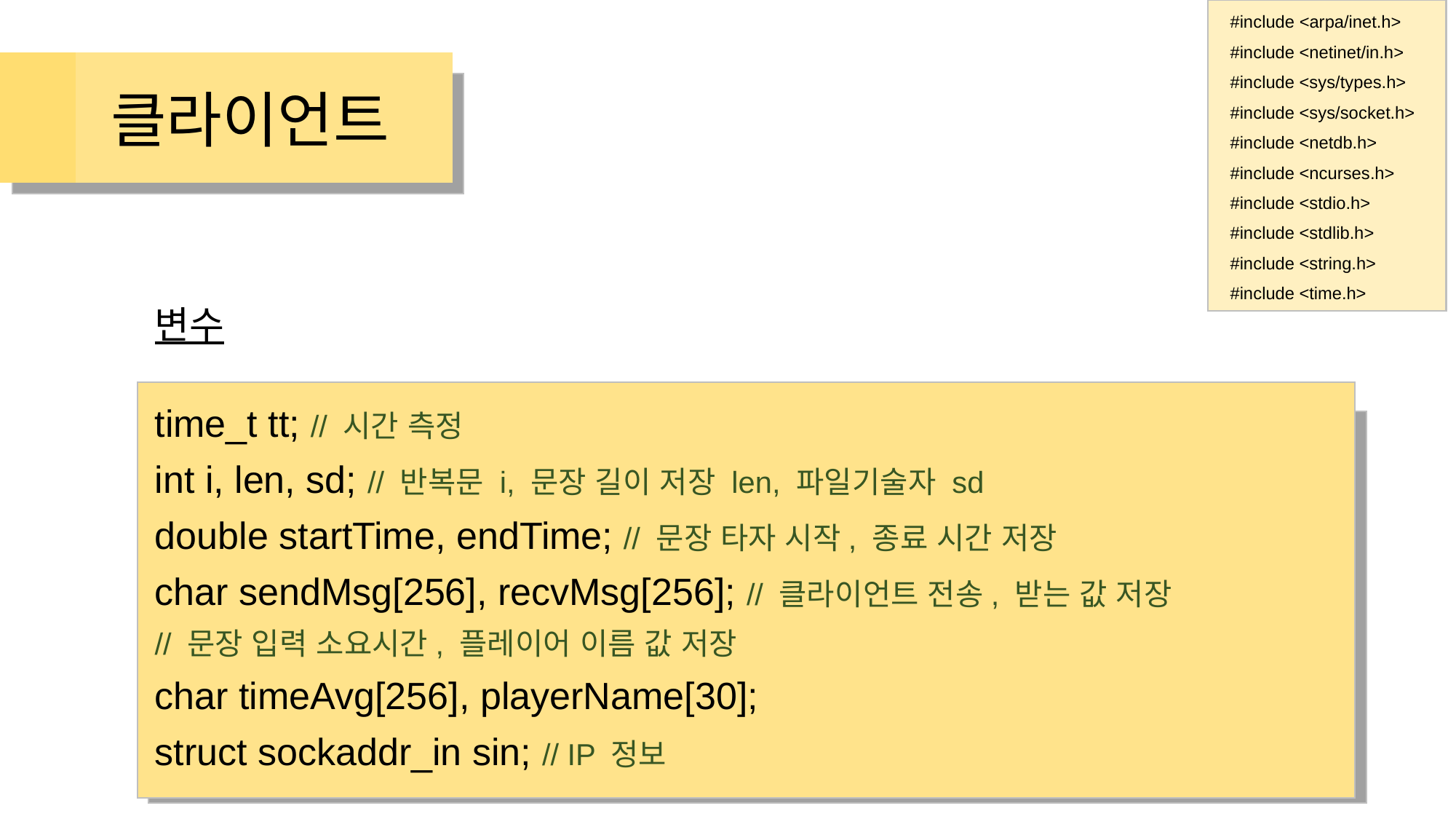

#include <arpa/inet.h>
#include <netinet/in.h>
#include <sys/types.h>
#include <sys/socket.h>
#include <netdb.h>
#include <ncurses.h>
#include <stdio.h>
#include <stdlib.h>
#include <string.h>
#include <time.h>
# 클라이언트

변수

time_t tt; // 시간 측정
int i, len, sd; // 반복문 i, 문장 길이 저장 len, 파일기술자 sd
double startTime, endTime; // 문장 타자 시작, 종료 시간 저장
char sendMsg[256], recvMsg[256]; // 클라이언트 전송, 받는 값 저장
// 문장 입력 소요시간, 플레이어 이름 값 저장
char timeAvg[256], playerName[30];
struct sockaddr_in sin; // IP 정보
%